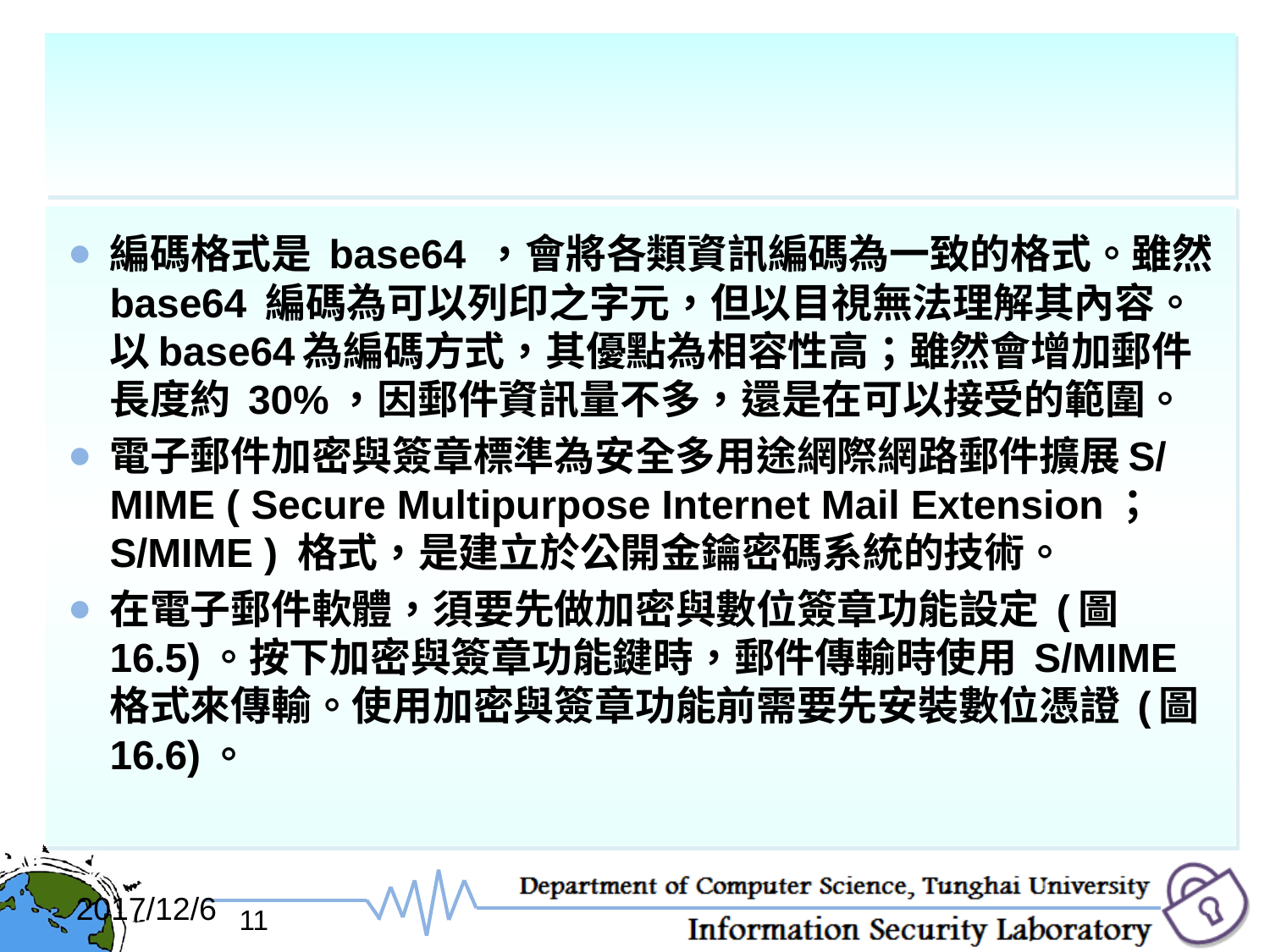

#
編碼格式是 base64 ，會將各類資訊編碼為一致的格式。雖然 base64 編碼為可以列印之字元，但以目視無法理解其內容。以base64為編碼方式，其優點為相容性高；雖然會增加郵件長度約 30%，因郵件資訊量不多，還是在可以接受的範圍。
電子郵件加密與簽章標準為安全多用途網際網路郵件擴展S/MIME ( Secure Multipurpose Internet Mail Extension；S/MIME ) 格式，是建立於公開金鑰密碼系統的技術。
在電子郵件軟體，須要先做加密與數位簽章功能設定 (圖 16.5)。按下加密與簽章功能鍵時，郵件傳輸時使用 S/MIME 格式來傳輸。使用加密與簽章功能前需要先安裝數位憑證 (圖 16.6)。
2017/12/6
11